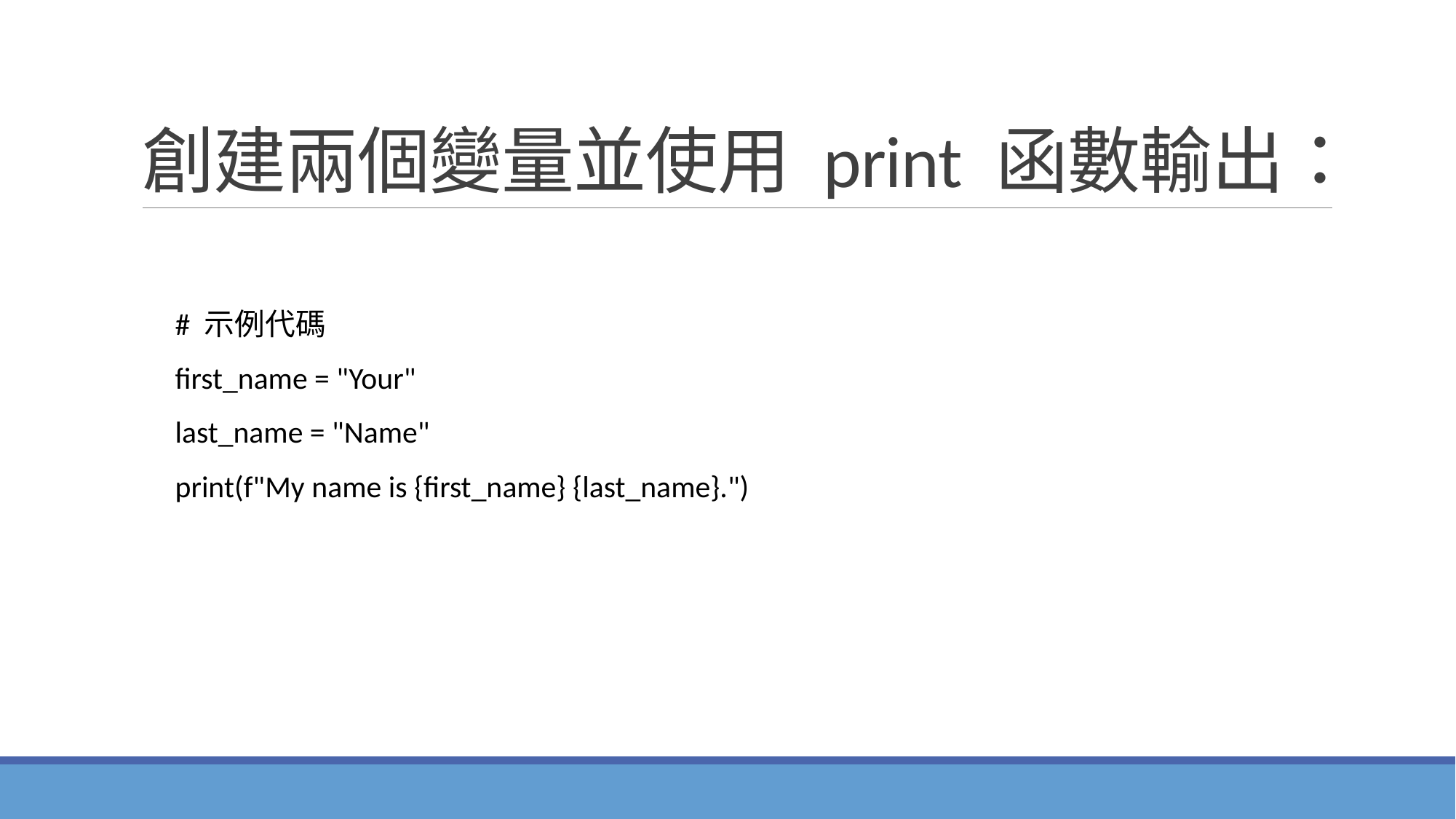

# 創建兩個變量並使用 print 函數輸出：
# 示例代碼
first_name = "Your"
last_name = "Name"
print(f"My name is {first_name} {last_name}.")